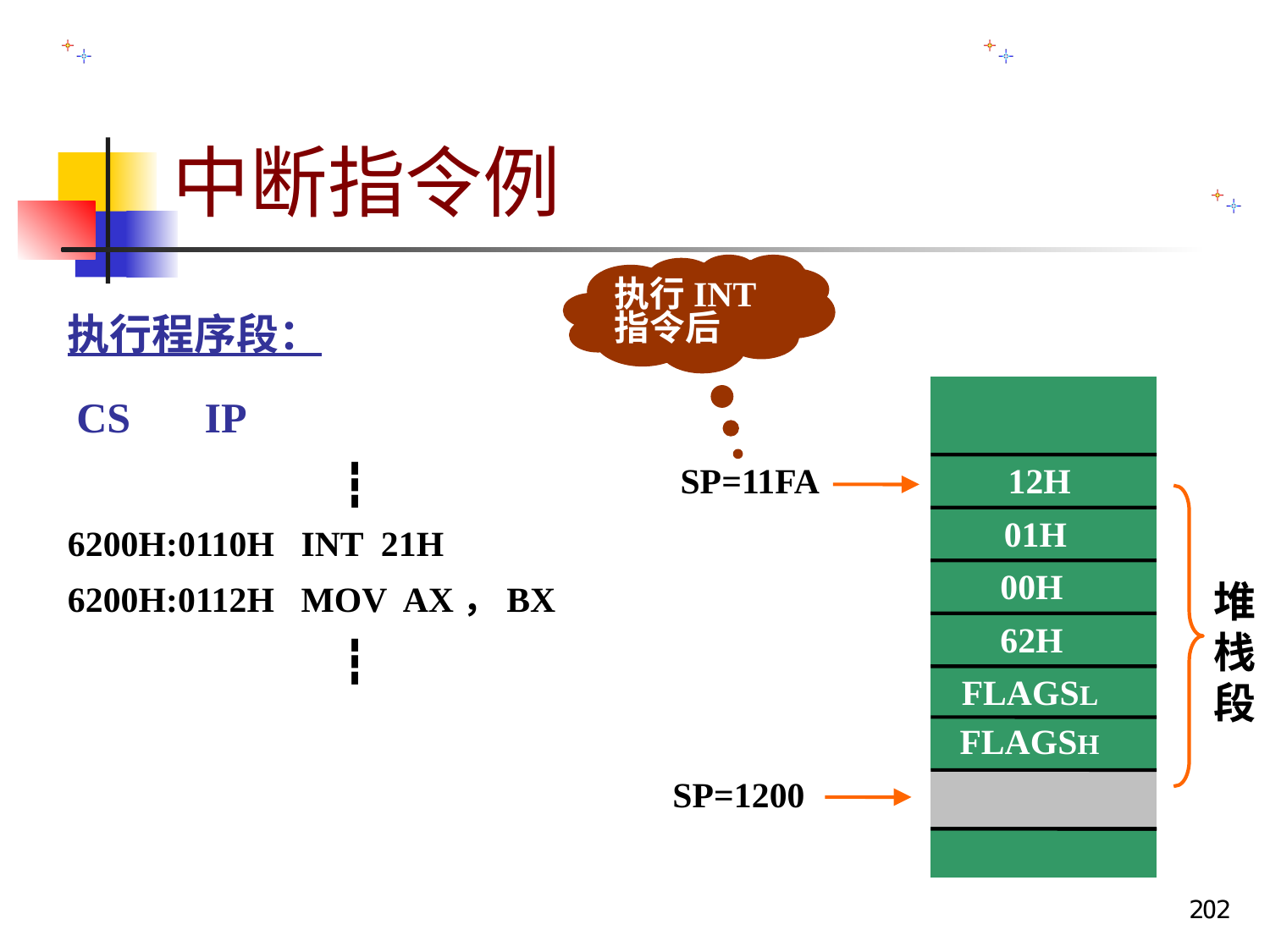

# 中断指令例
执行INT指令后
执行程序段：
 CS       IP
                          ┇
6200H:0110H   INT  21H
6200H:0112H   MOV  AX，BX
                          ┇

SP=11FA
12H

01H

00H

堆栈段
62H

FLAGSL

FLAGSH

SP=1200

202